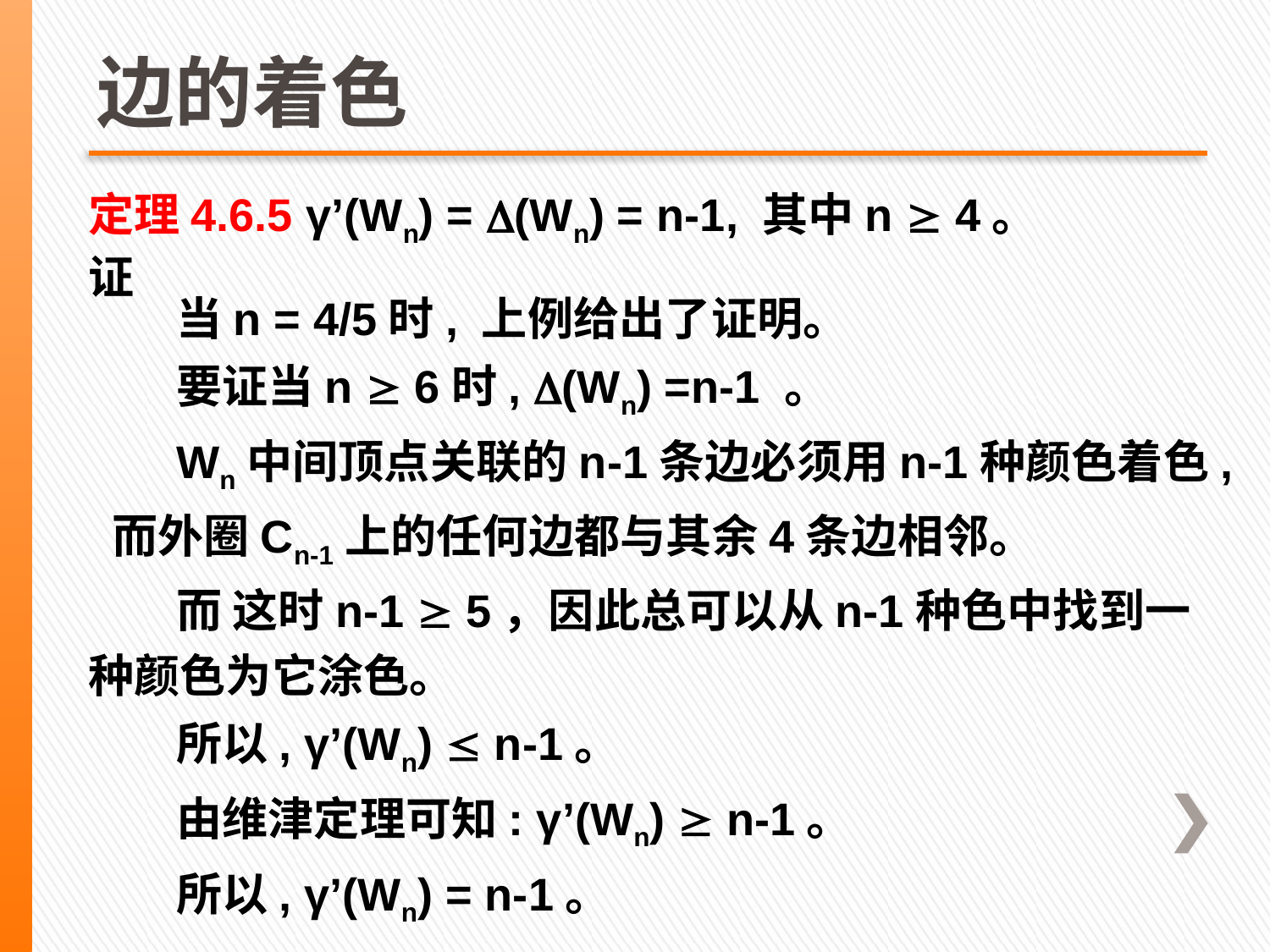

# 边的着色
定理4.6.5 γ’(Wn) = Δ(Wn) = n-1, 其中n ≥ 4。
证
当n = 4/5时, 上例给出了证明。
要证当n ≥ 6时, Δ(Wn) =n-1 。
Wn中间顶点关联的n-1条边必须用n-1种颜色着色, 而外圈Cn-1上的任何边都与其余4条边相邻。
而 这时n-1 ≥ 5，因此总可以从n-1种色中找到一种颜色为它涂色。
所以, γ’(Wn) ≤ n-1。
由维津定理可知: γ’(Wn) ≥ n-1。
所以, γ’(Wn) = n-1。